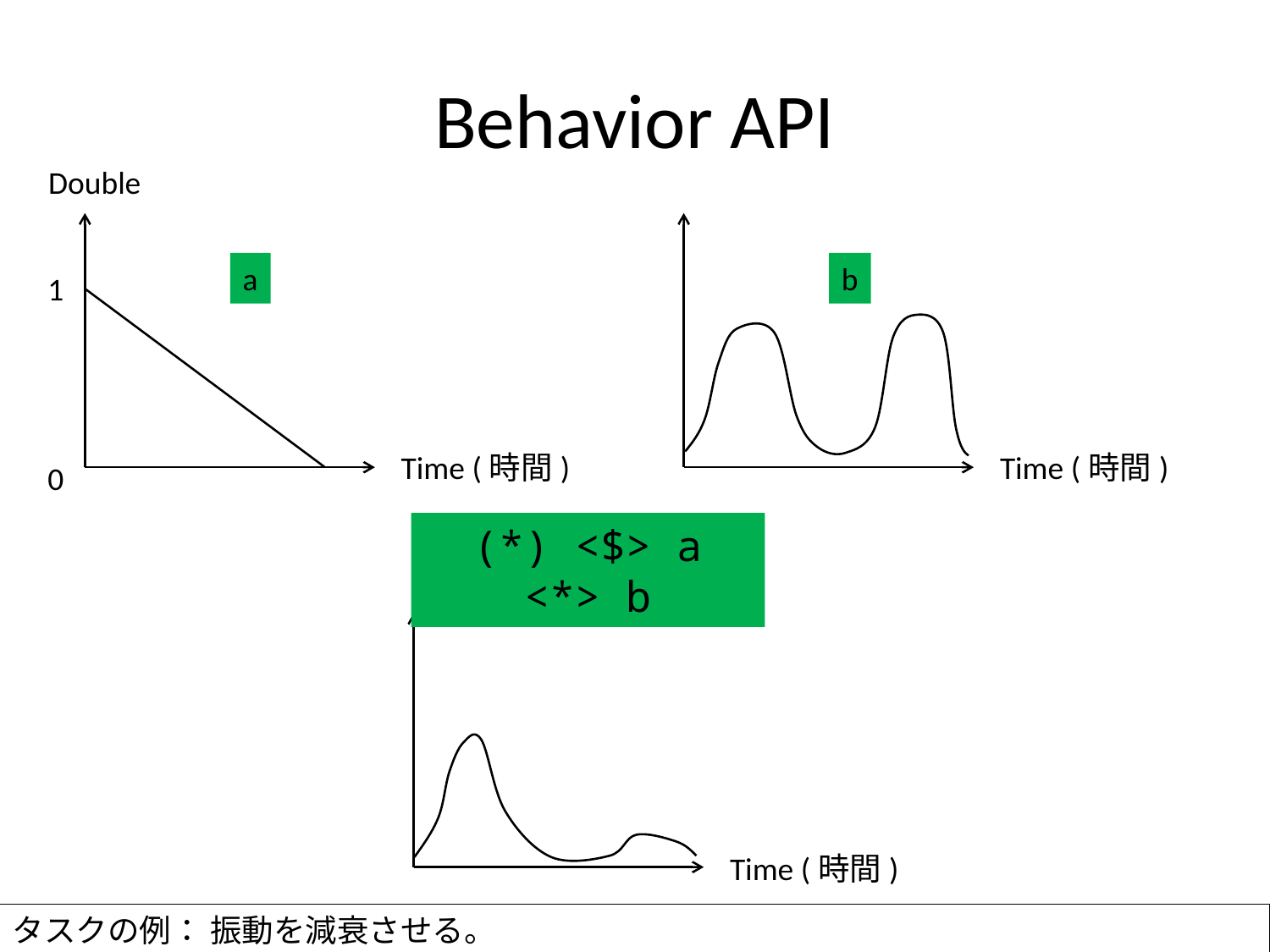

# Behavior API
Double
a
b
1

Time (時間)
Time (時間)
0
(*) <$> a <*> b

Time (時間)
タスクの例： 振動を減衰させる。